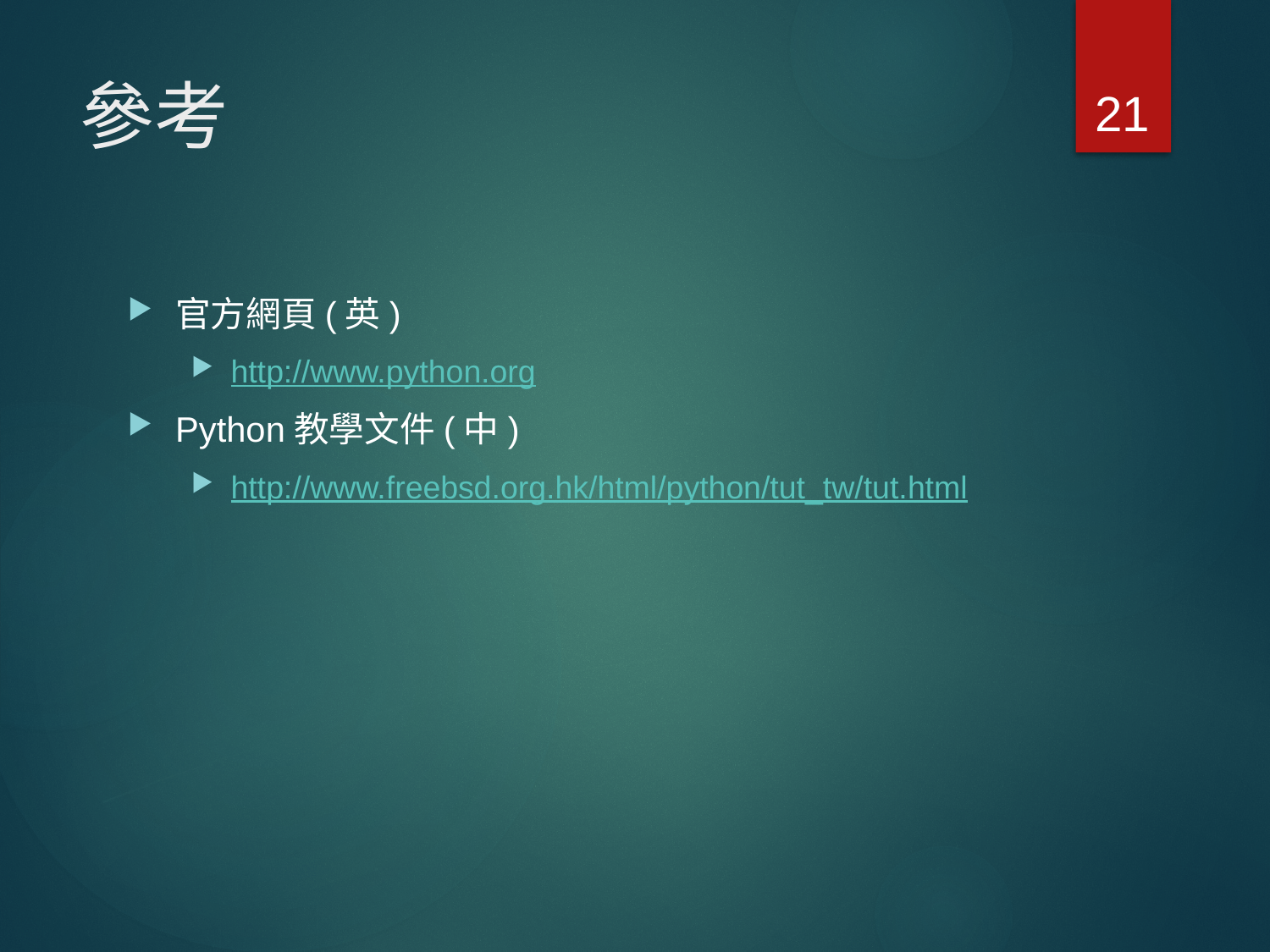

21
# 參考
官方網頁(英)
http://www.python.org
Python教學文件(中)
http://www.freebsd.org.hk/html/python/tut_tw/tut.html